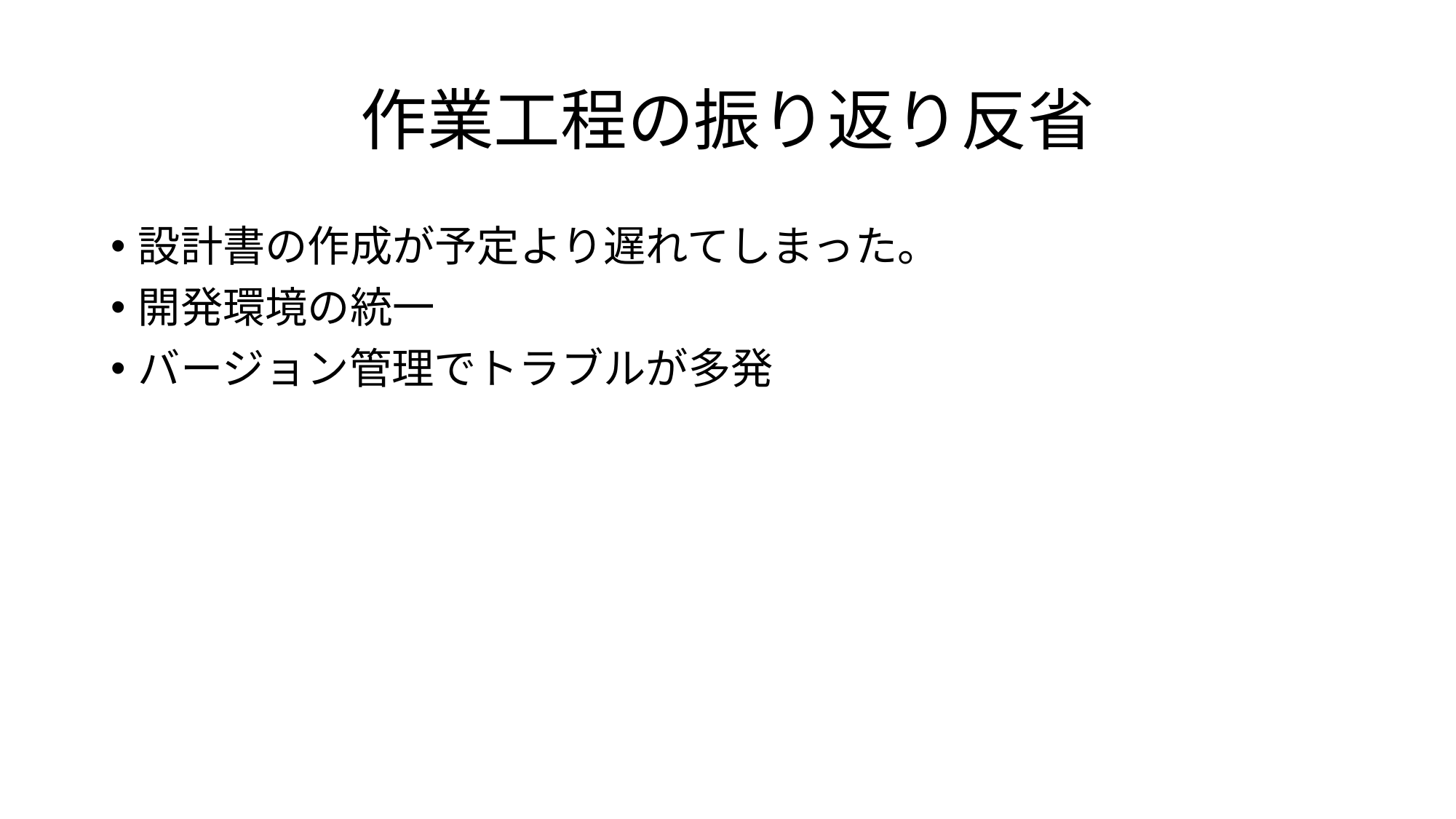

# 作業工程の振り返り反省
設計書の作成が予定より遅れてしまった。
開発環境の統一
バージョン管理でトラブルが多発